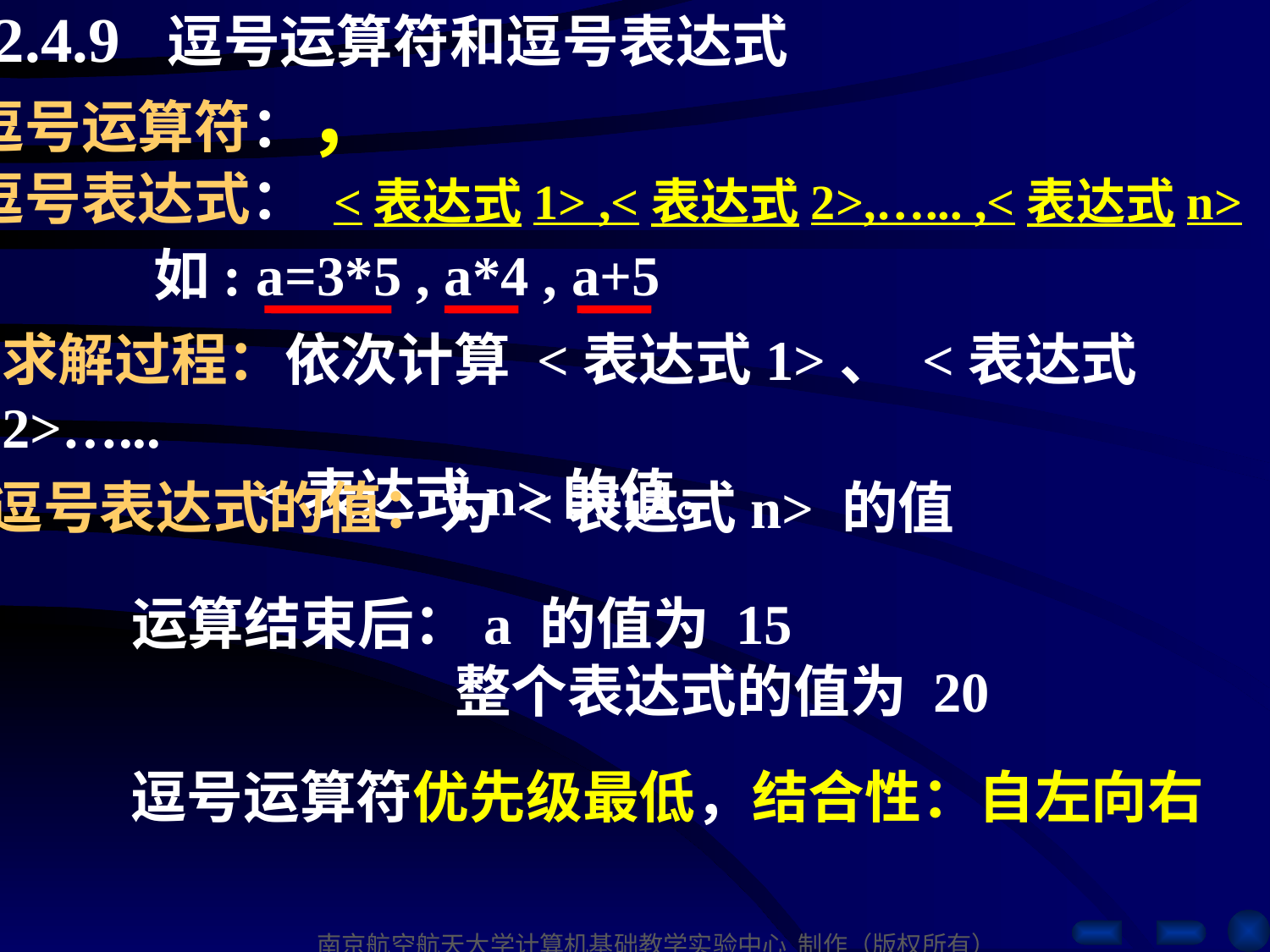

2.4.9  逗号运算符和逗号表达式
逗号运算符：，
逗号表达式： <表达式1> ,<表达式2>,…... ,<表达式n>
如: a=3*5 , a*4 , a+5

求解过程：依次计算 <表达式1>、 <表达式2>…...
                  <表达式n>的值。
逗号表达式的值：为 <表达式n> 的值
运算结束后：a 的值为 15
                        整个表达式的值为 20
逗号运算符优先级最低，结合性：自左向右